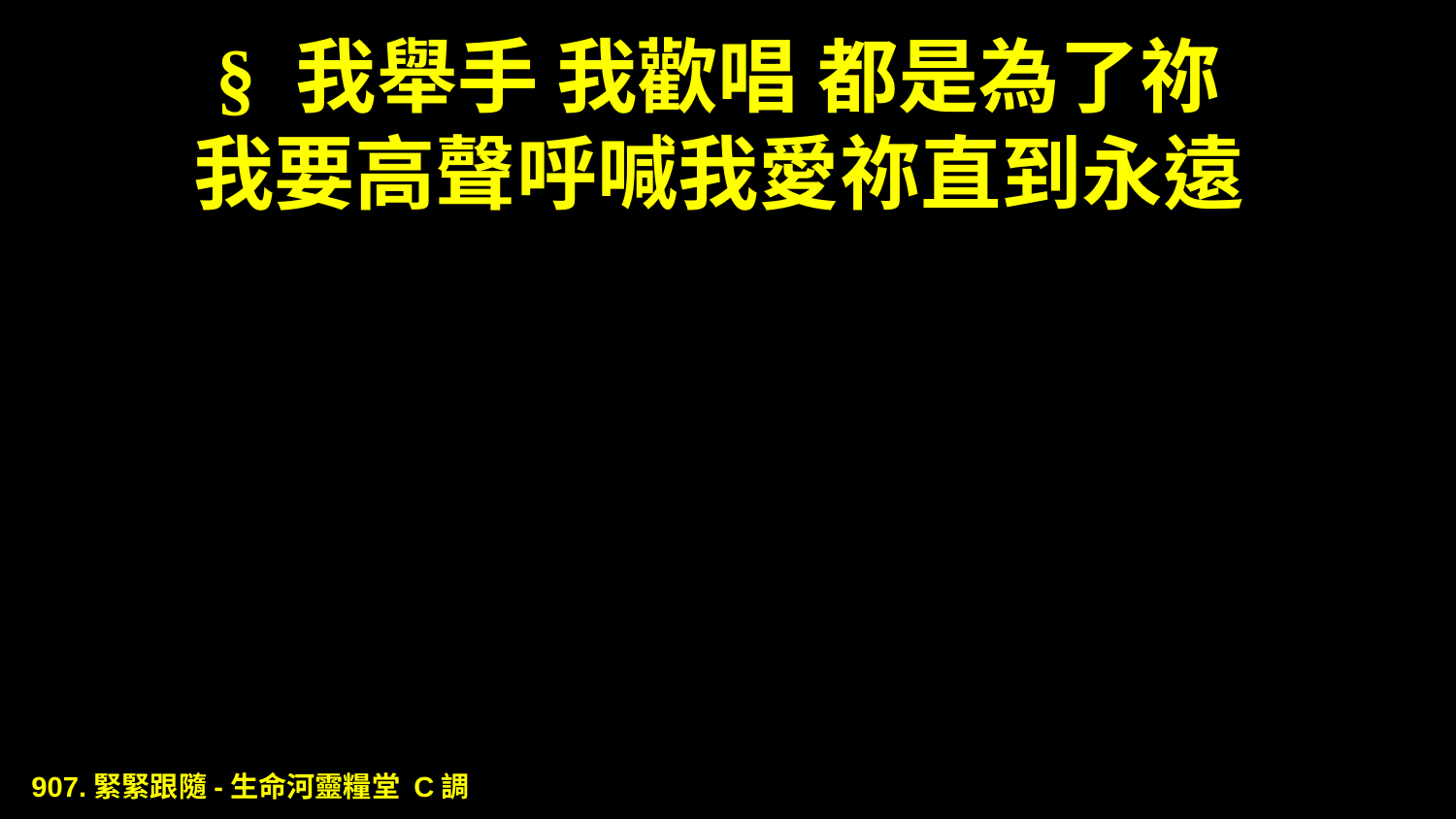

# § 我舉手 我歡唱 都是為了祢 我要高聲呼喊我愛祢直到永遠
907.緊緊跟隨-生命河靈糧堂 C調